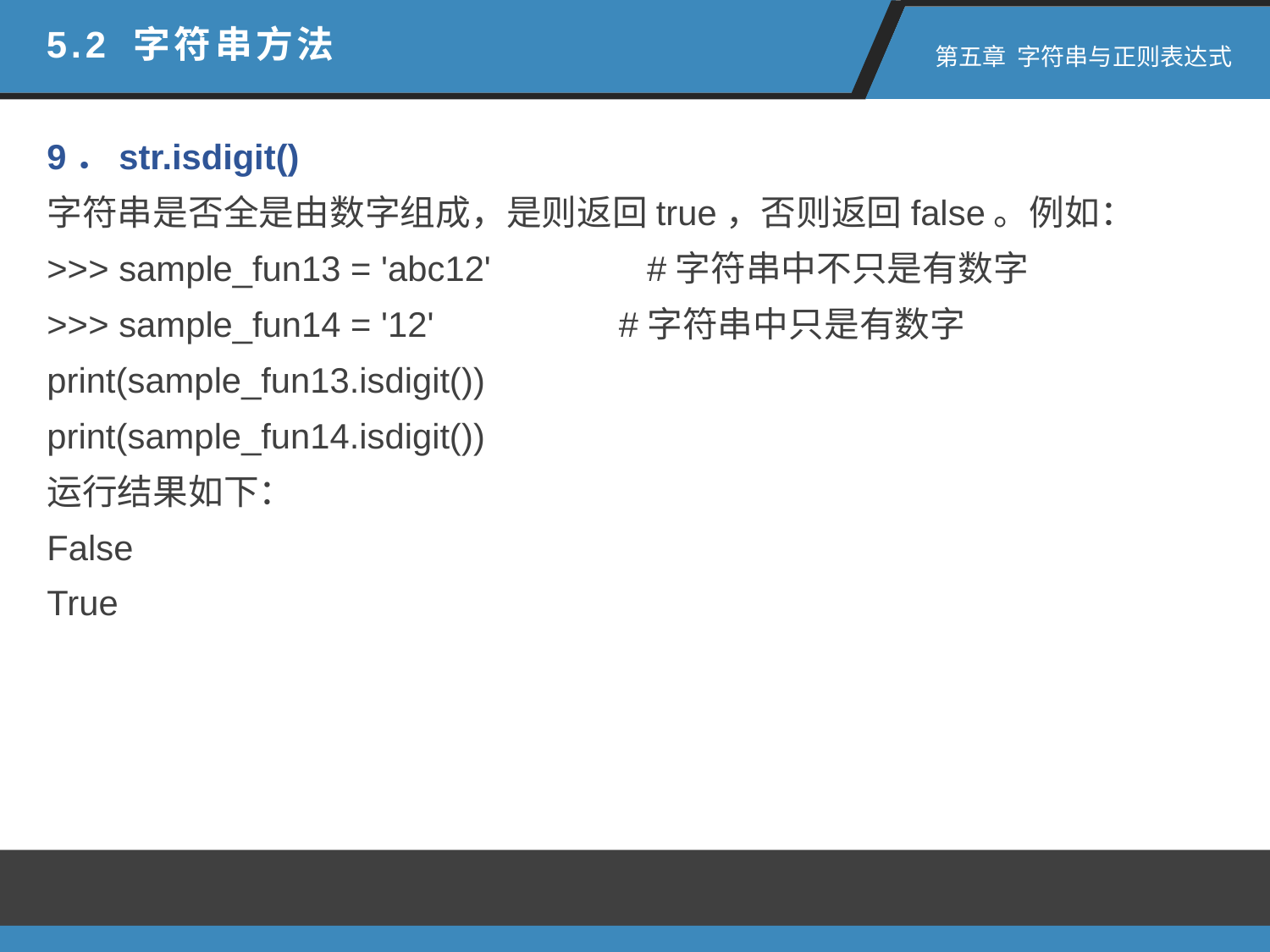

5.2 字符串方法
  第五章  字符串与正则表达式
9．str.isdigit()
字符串是否全是由数字组成，是则返回true，否则返回false。例如：
>>> sample_fun13 = 'abc12'                #字符串中不只是有数字
>>> sample_fun14 = '12'                   #字符串中只是有数字
print(sample_fun13.isdigit())
print(sample_fun14.isdigit())
运行结果如下：
False
True